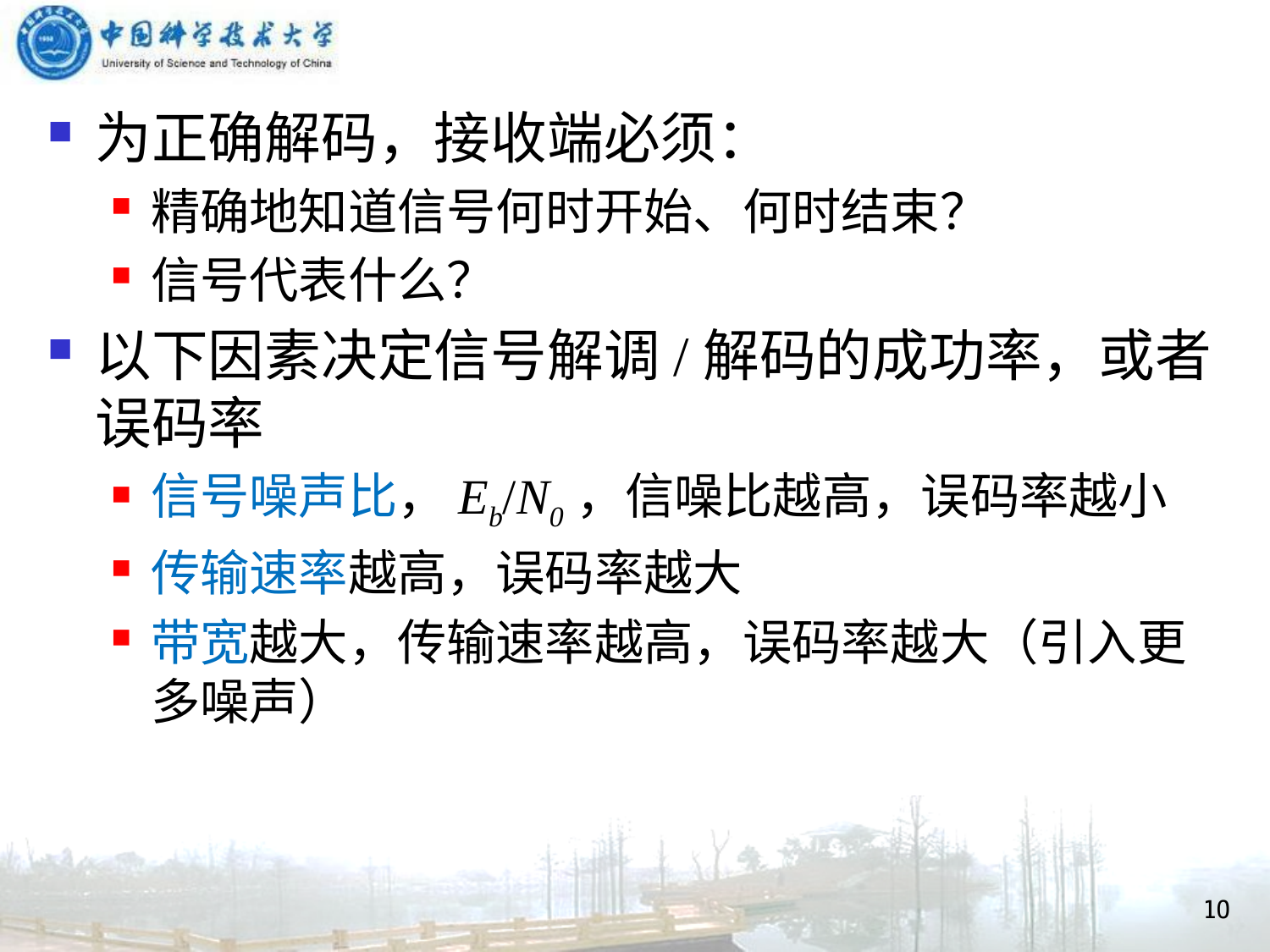

为正确解码，接收端必须：
精确地知道信号何时开始、何时结束？
信号代表什么？
以下因素决定信号解调/解码的成功率，或者误码率
信号噪声比，Eb/N0，信噪比越高，误码率越小
传输速率越高，误码率越大
带宽越大，传输速率越高，误码率越大（引入更多噪声）

10